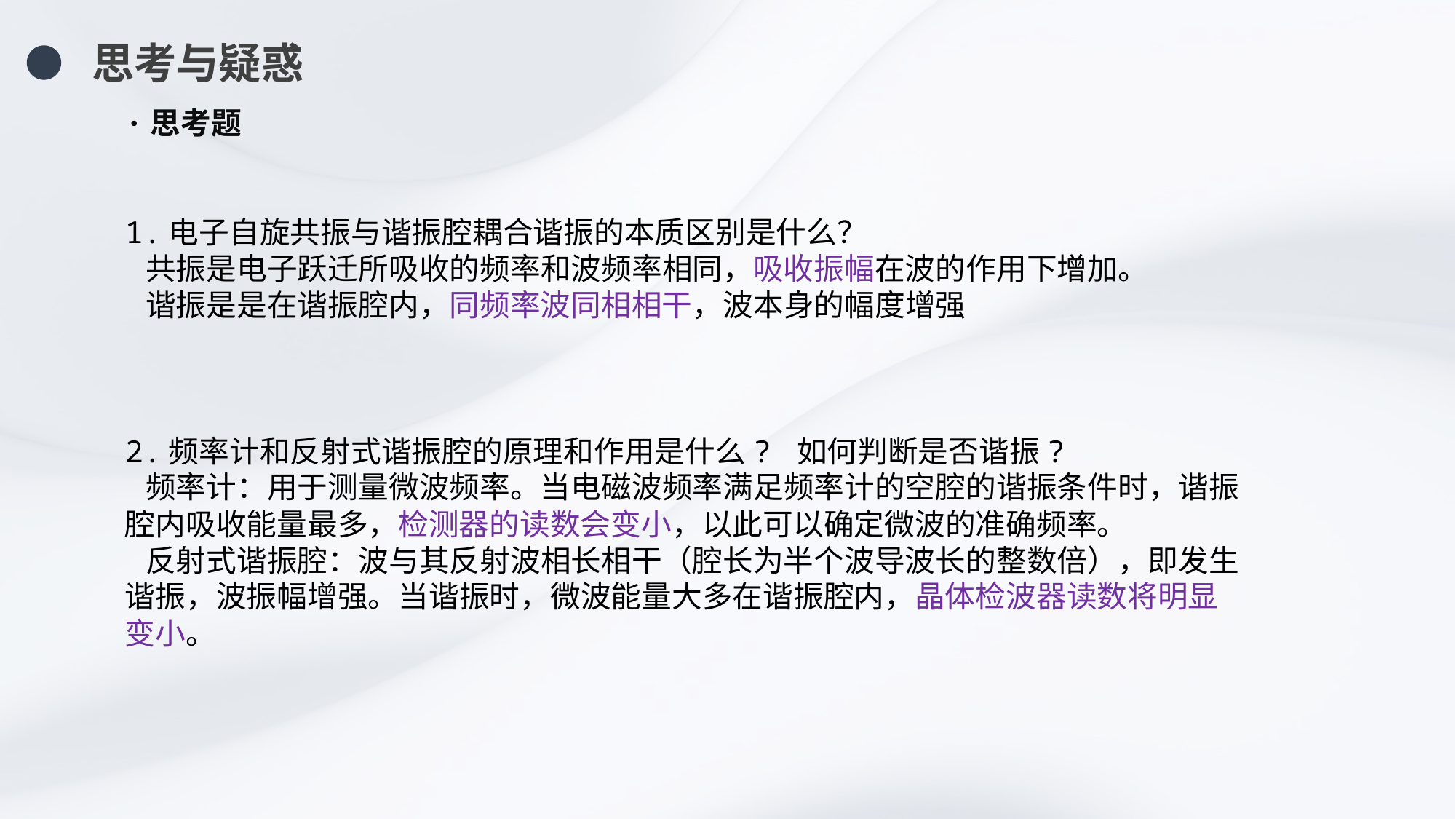

思考与疑惑
·思考题

1.电子自旋共振与谐振腔耦合谐振的本质区别是什么？
  共振是电子跃迁所吸收的频率和波频率相同，吸收振幅在波的作用下增加。
  谐振是是在谐振腔内，同频率波同相相干，波本身的幅度增强

2.频率计和反射式谐振腔的原理和作用是什么? 如何判断是否谐振?
  频率计：用于测量微波频率。当电磁波频率满足频率计的空腔的谐振条件时，谐振腔内吸收能量最多，检测器的读数会变小，以此可以确定微波的准确频率。
  反射式谐振腔：波与其反射波相长相干（腔长为半个波导波长的整数倍），即发生谐振，波振幅增强。当谐振时，微波能量大多在谐振腔内，晶体检波器读数将明显变小。